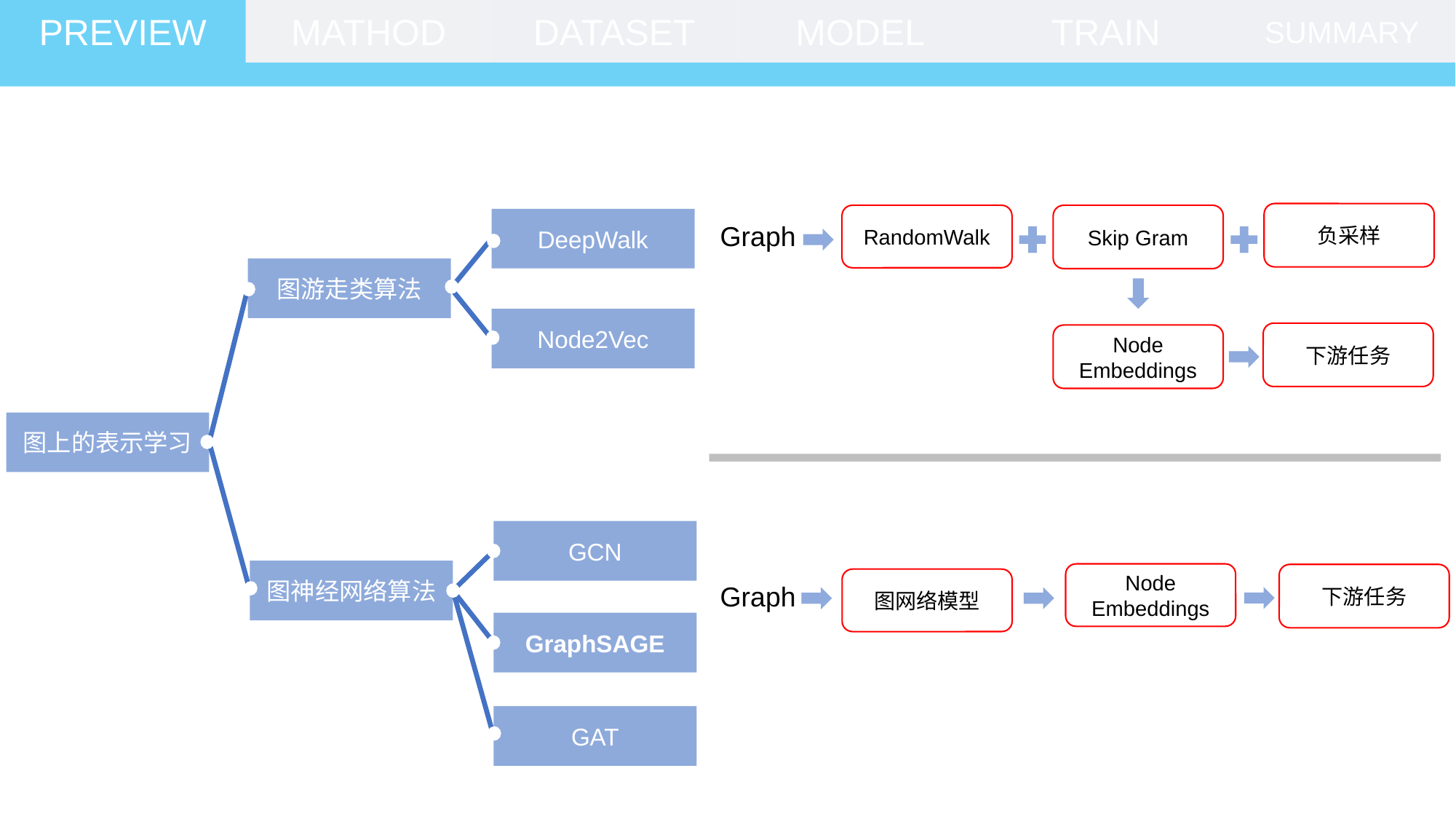

MODEL
TRAIN
PREVIEW
MATHOD
DATASET
SUMMARY

负采样
RandomWalk
Skip Gram
DeepWalk

图游走类算法

Node2Vec

图上的表示学习

GCN

图神经网络算法

GraphSAGE

GAT

Graph

下游任务
Node
Embeddings

Node Embeddings
下游任务
图网络模型
Graph